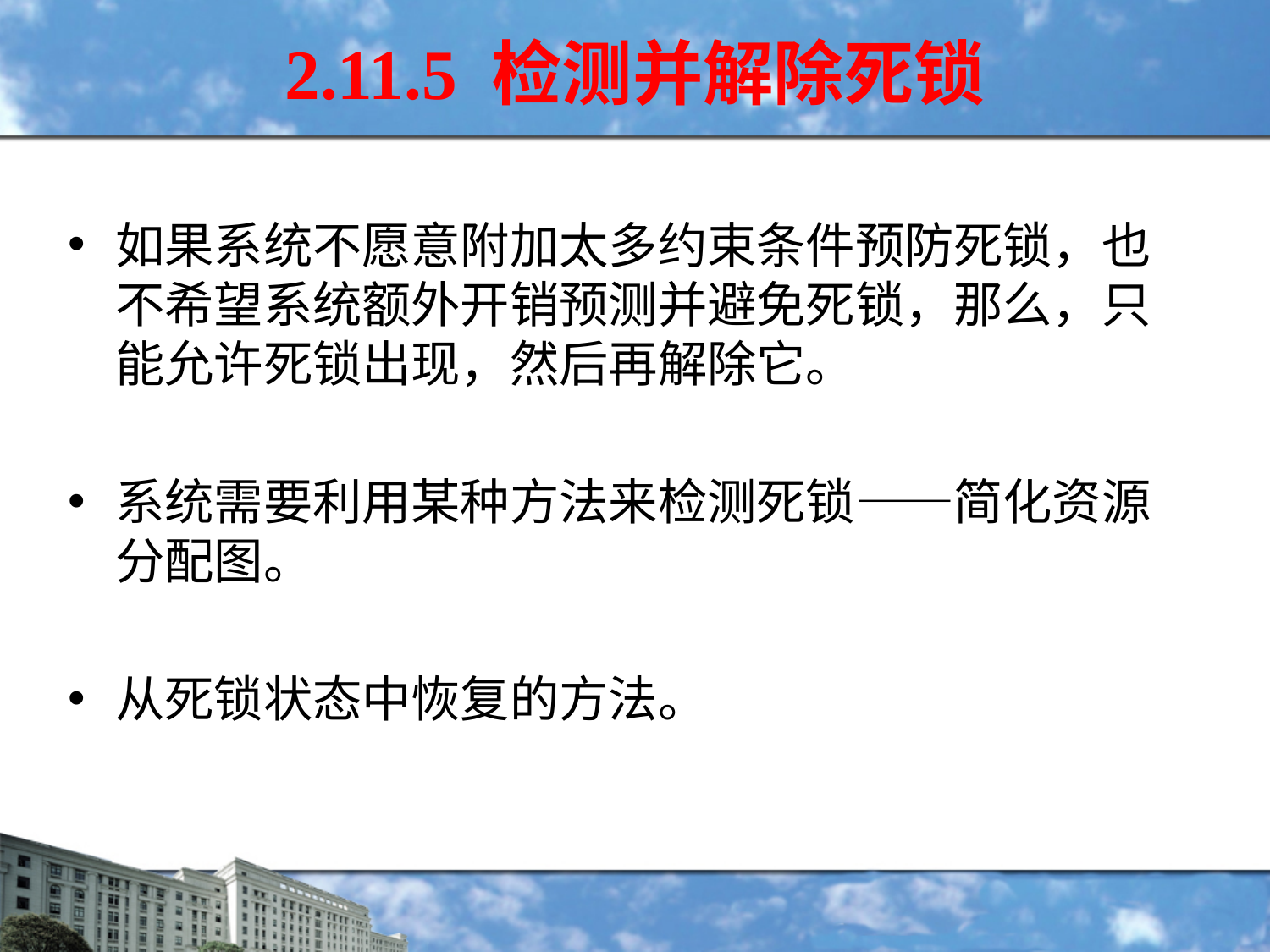

2.11.5 检测并解除死锁
如果系统不愿意附加太多约束条件预防死锁，也不希望系统额外开销预测并避免死锁，那么，只能允许死锁出现，然后再解除它。

系统需要利用某种方法来检测死锁——简化资源分配图。

从死锁状态中恢复的方法。